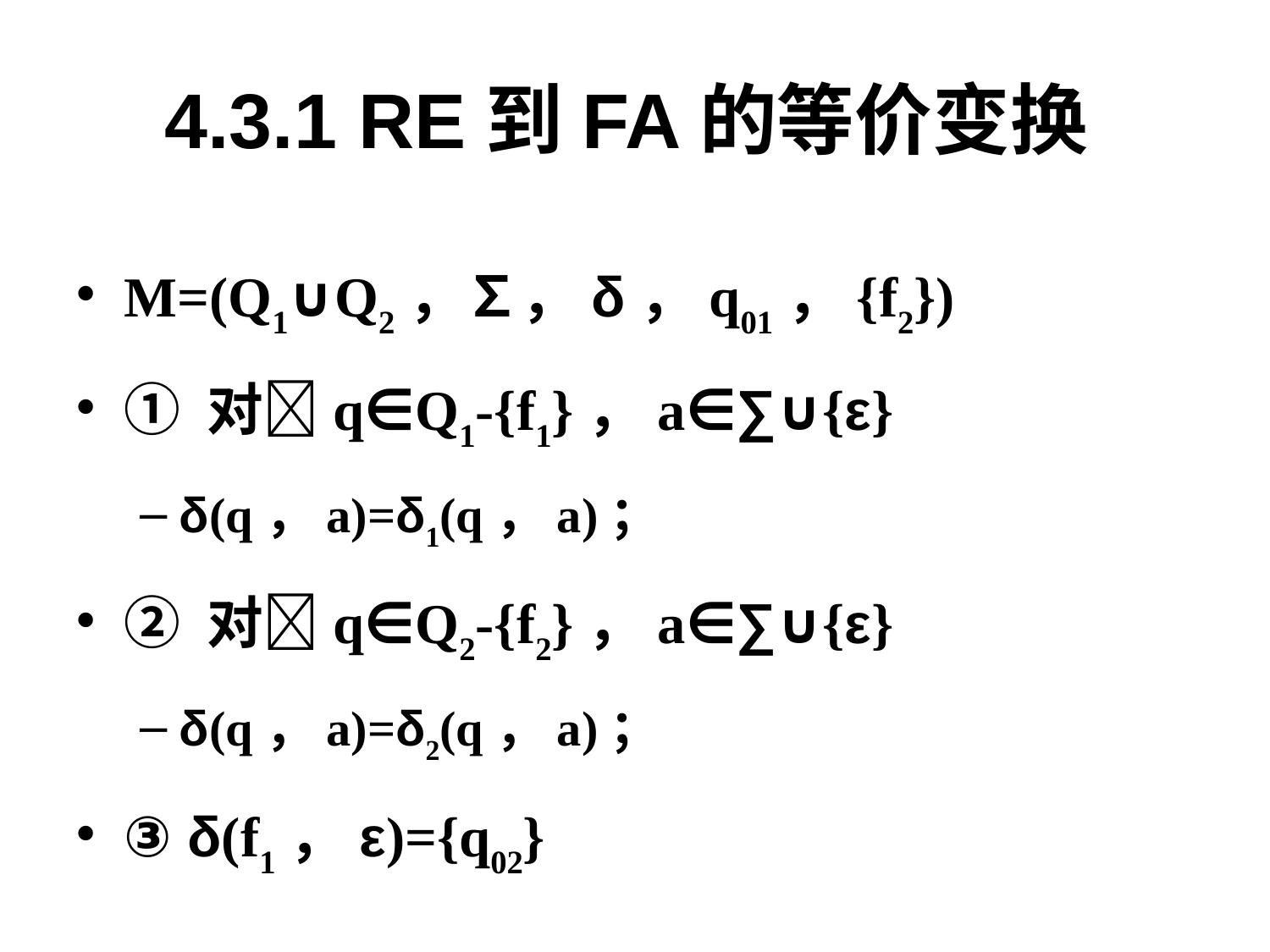

# 4.3.1 RE到FA的等价变换
M=(Q1∪Q2，∑，δ，q01，{f2})
① 对∀q∈Q1-{f1}，a∈∑∪{ε}
δ(q，a)=δ1(q，a)；
② 对∀q∈Q2-{f2}，a∈∑∪{ε}
δ(q，a)=δ2(q，a)；
③ δ(f1，ε)={q02}

31